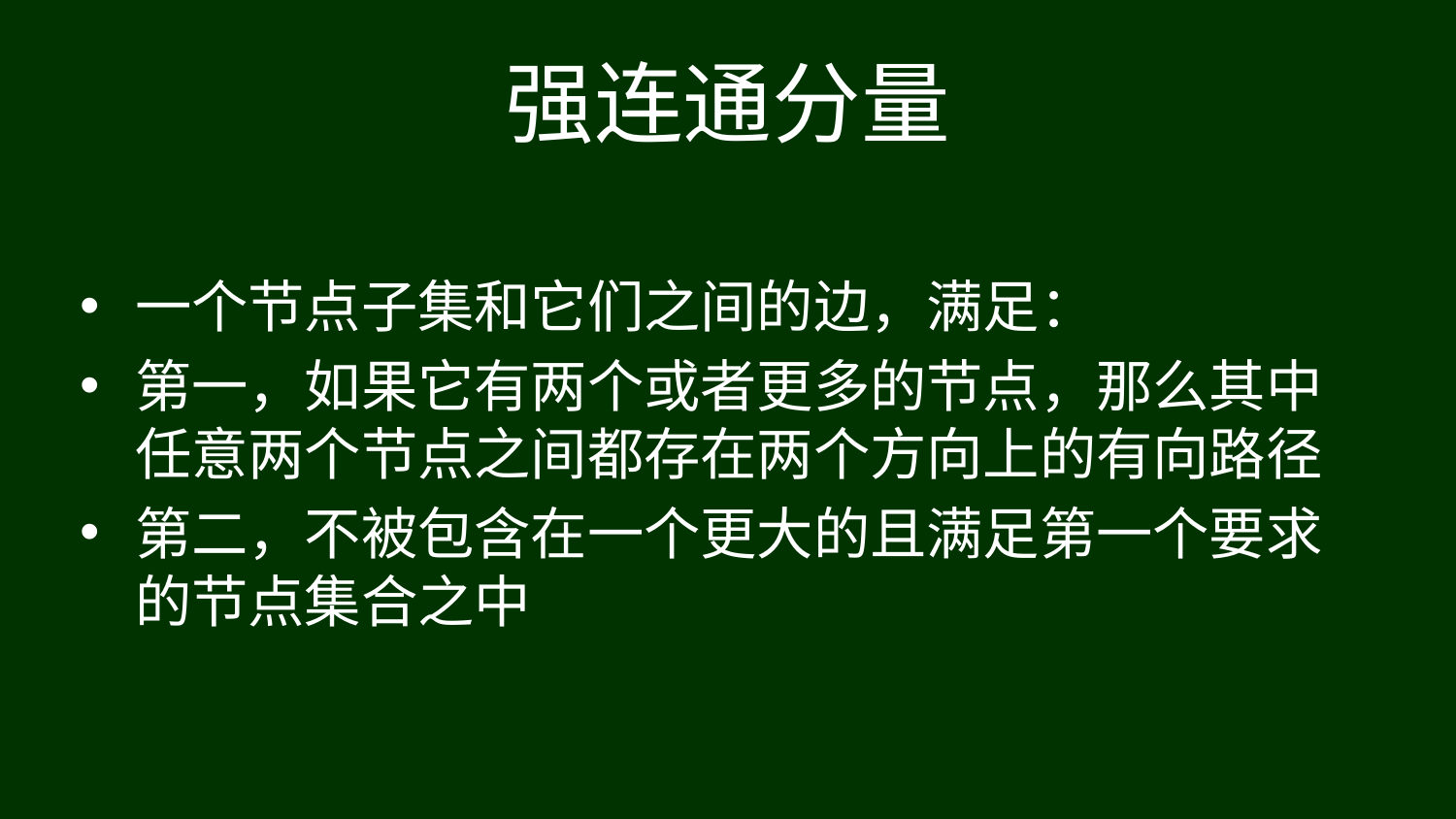

# 强连通分量
一个节点子集和它们之间的边，满足：
第一，如果它有两个或者更多的节点，那么其中任意两个节点之间都存在两个方向上的有向路径
第二，不被包含在一个更大的且满足第一个要求的节点集合之中